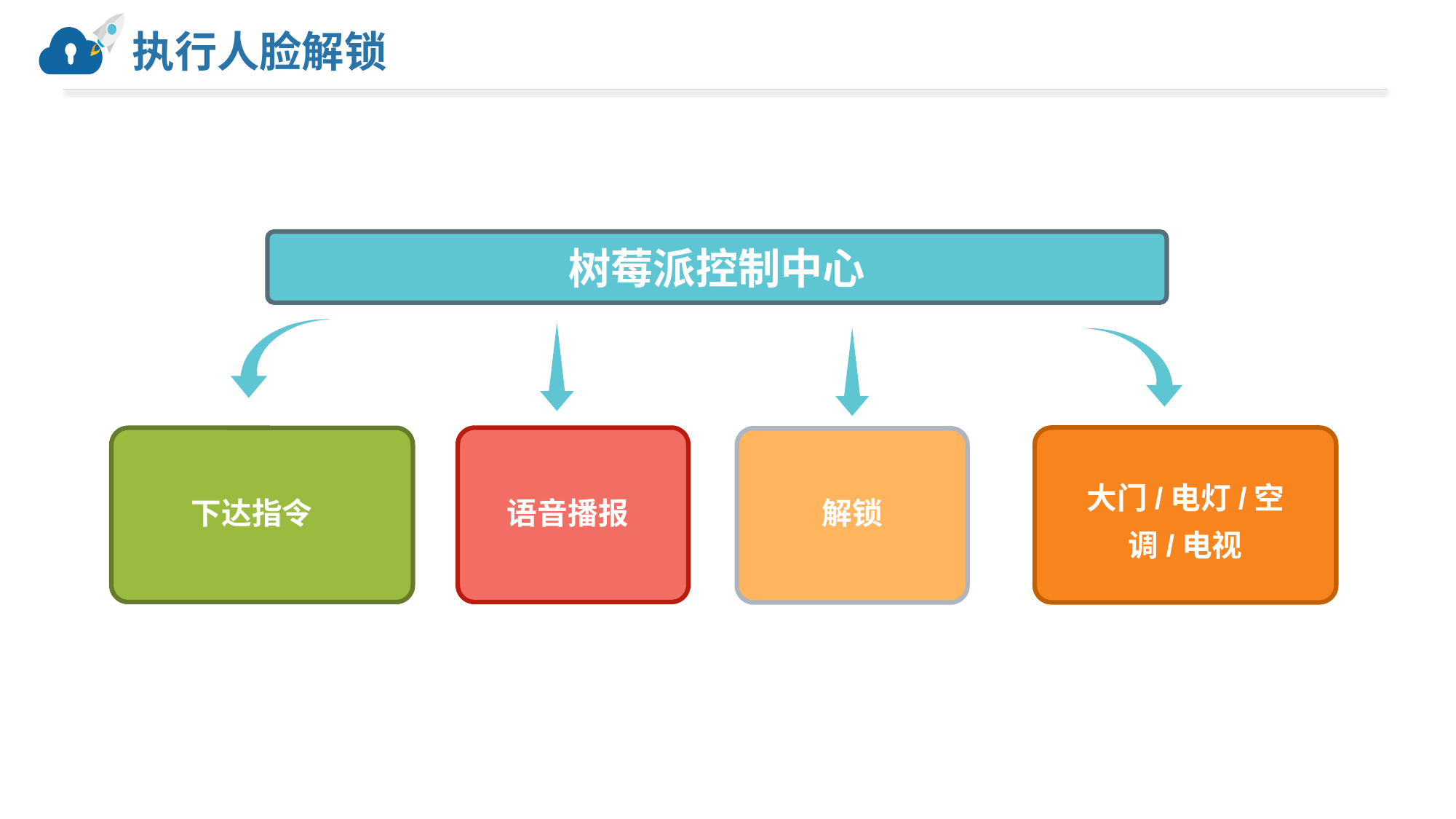

# 执行人脸解锁
树莓派控制中心

大门/电灯/空调/电视

解锁
下达指令
语音播报